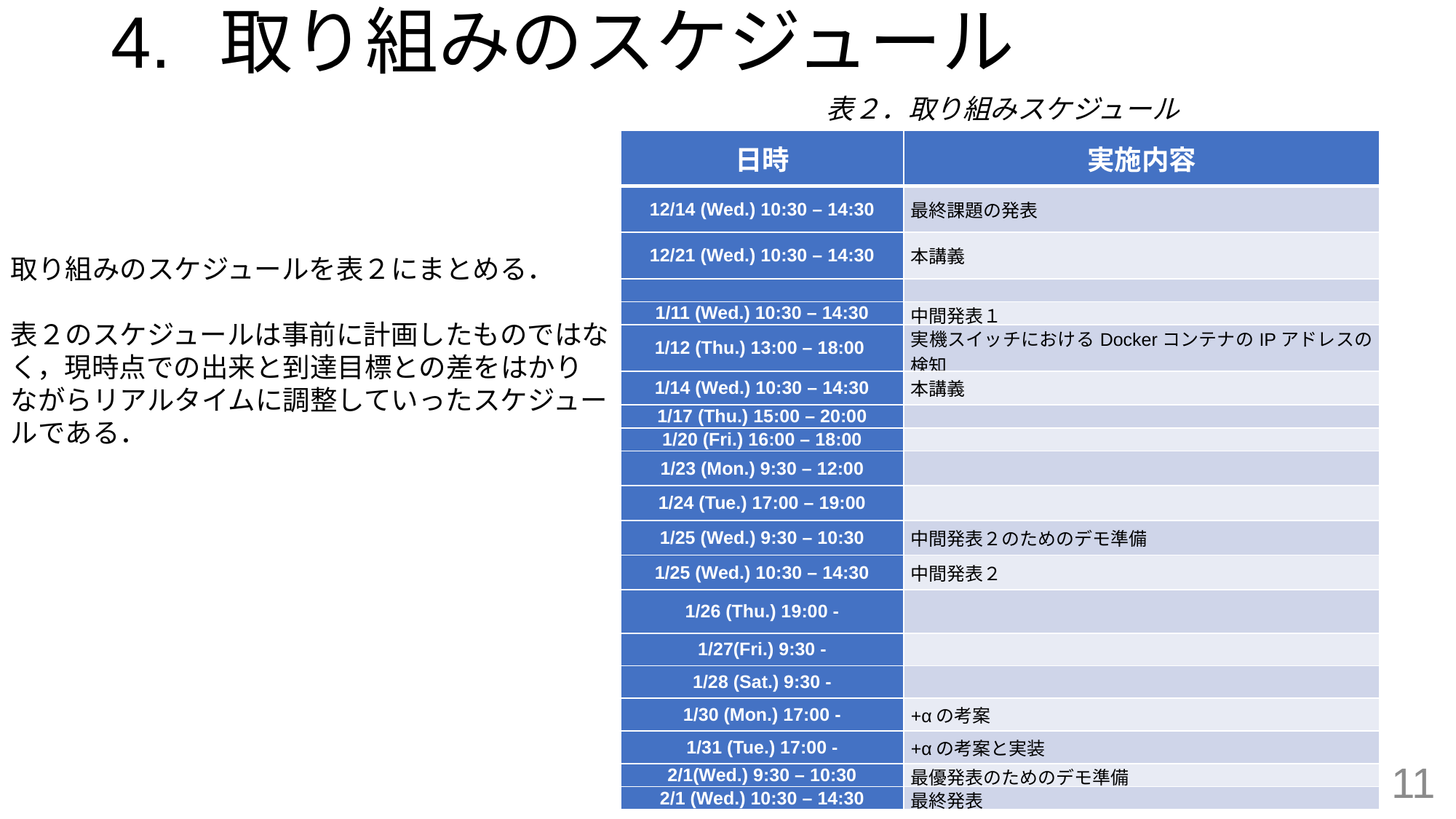

取り組みのスケジュール
表２．取り組みスケジュール
| 日時 | 実施内容 |
| --- | --- |
| 12/14 (Wed.) 10:30 – 14:30 | 最終課題の発表 |
| 12/21 (Wed.) 10:30 – 14:30 | 本講義 |
|  |  |
| 1/11 (Wed.) 10:30 – 14:30 | 中間発表１ |
| 1/12 (Thu.) 13:00 – 18:00 | 実機スイッチにおけるDockerコンテナのIPアドレスの検知 |
| 1/14 (Wed.) 10:30 – 14:30 | 本講義 |
| 1/17 (Thu.) 15:00 – 20:00 |  |
| 1/20 (Fri.) 16:00 – 18:00 |  |
| 1/23 (Mon.) 9:30 – 12:00 |  |
| 1/24 (Tue.) 17:00 – 19:00 |  |
| 1/25 (Wed.) 9:30 – 10:30 | 中間発表２のためのデモ準備 |
| 1/25 (Wed.) 10:30 – 14:30 | 中間発表２ |
| 1/26 (Thu.) 19:00 - |  |
| 1/27(Fri.) 9:30 - |  |
| 1/28 (Sat.) 9:30 - |  |
| 1/30 (Mon.) 17:00 - | +αの考案 |
| 1/31 (Tue.) 17:00 - | +αの考案と実装 |
| 2/1(Wed.) 9:30 – 10:30 | 最優発表のためのデモ準備 |
| 2/1 (Wed.) 10:30 – 14:30 | 最終発表 |
取り組みのスケジュールを表２にまとめる．

表２のスケジュールは事前に計画したものではなく，現時点での出来と到達目標との差をはかりながらリアルタイムに調整していったスケジュールである．
11